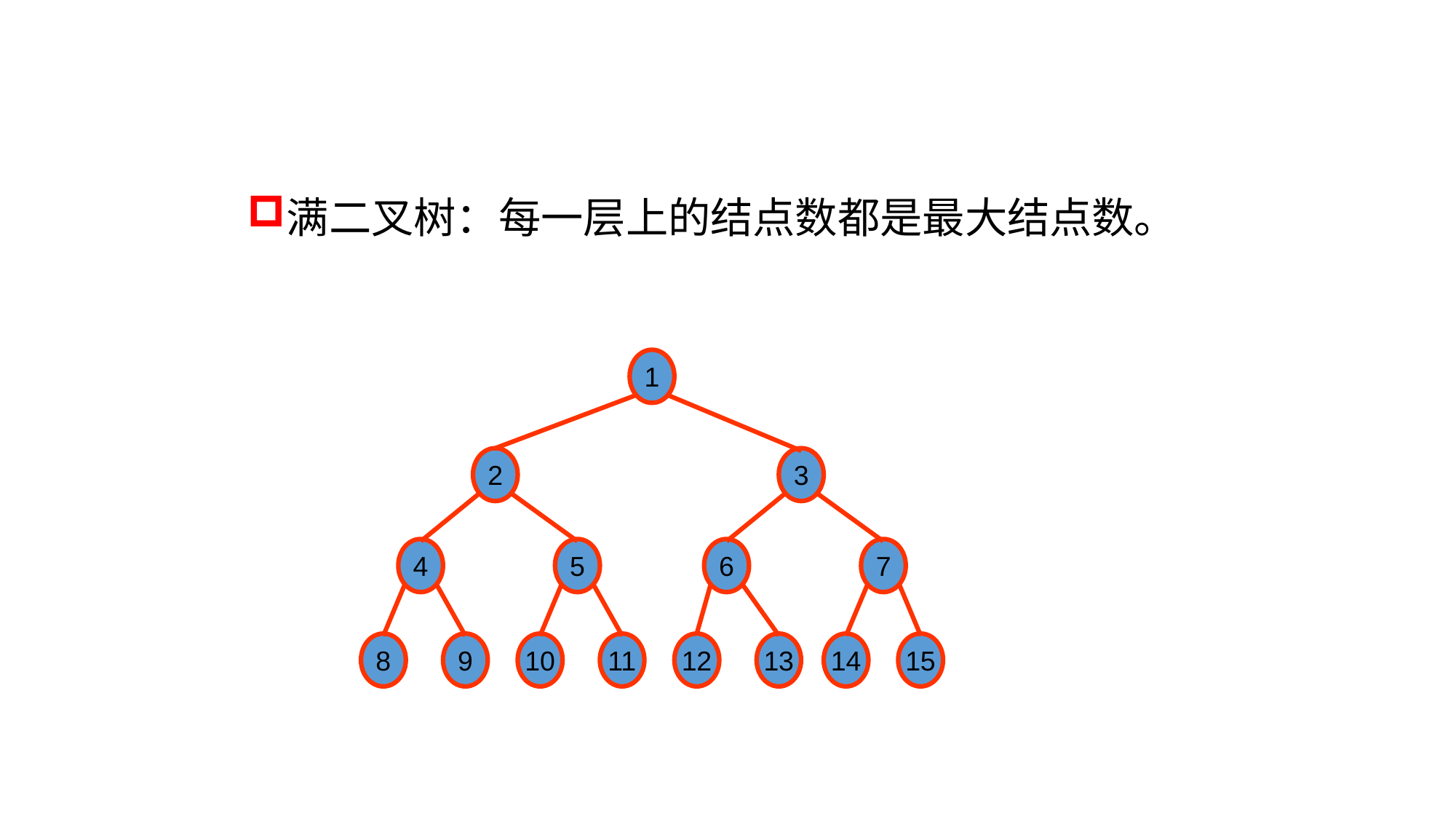

#
满二叉树：每一层上的结点数都是最大结点数。
1
2
3
4
5
6
7
8
9
10
11
12
13
14
15